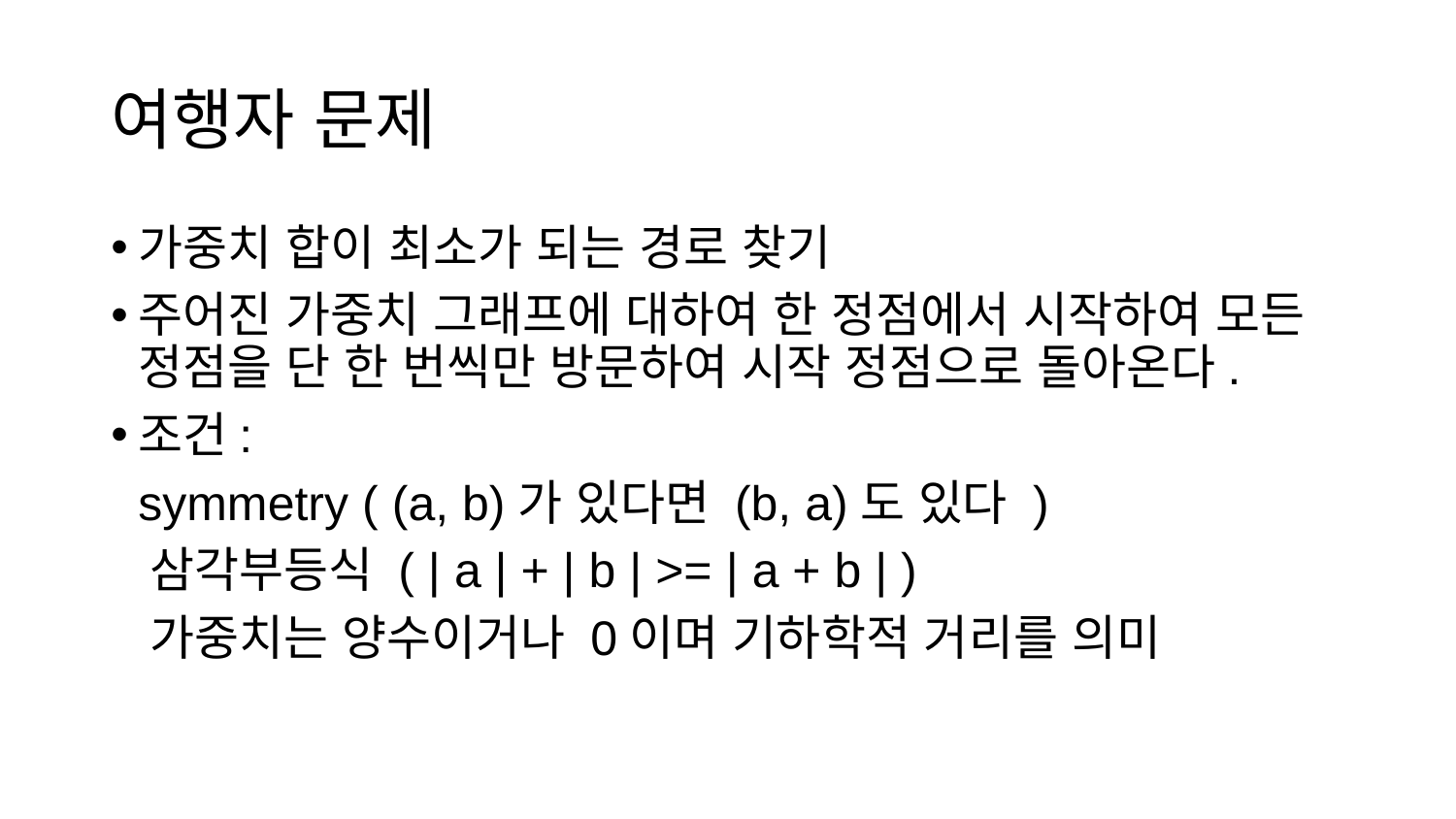

# 여행자 문제
가중치 합이 최소가 되는 경로 찾기
주어진 가중치 그래프에 대하여 한 정점에서 시작하여 모든 정점을 단 한 번씩만 방문하여 시작 정점으로 돌아온다.
조건:
  symmetry ( (a, b)가 있다면 (b, a)도 있다 )
  삼각부등식 ( | a | + | b | >= | a + b | )
  가중치는 양수이거나 0이며 기하학적 거리를 의미